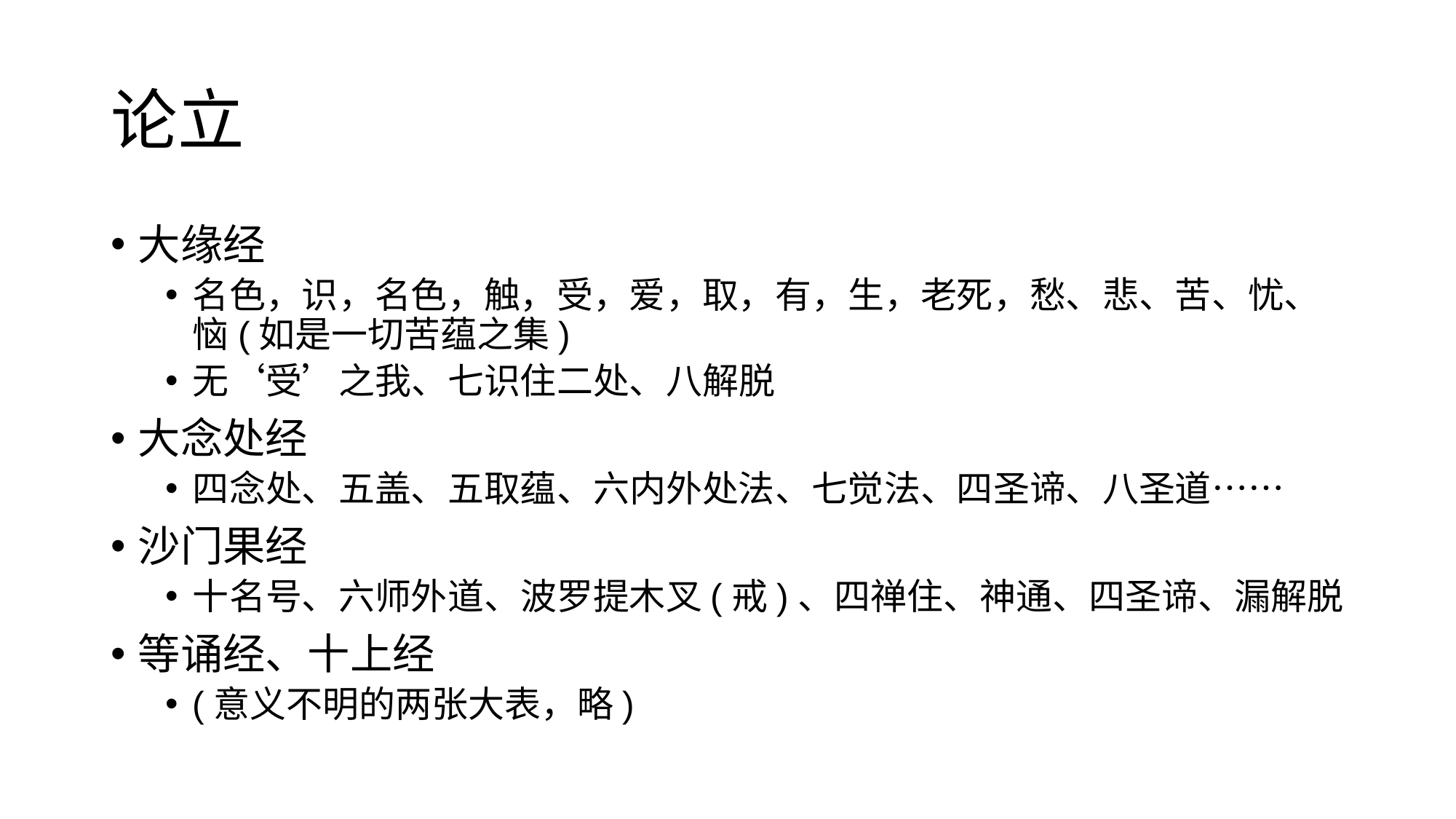

# 论立
大缘经
名色，识，名色，触，受，爱，取，有，生，老死，愁、悲、苦、忧、恼(如是一切苦蕴之集)
无‘受’之我、七识住二处、八解脱
大念处经
四念处、五盖、五取蕴、六内外处法、七觉法、四圣谛、八圣道……
沙门果经
十名号、六师外道、波罗提木叉(戒)、四禅住、神通、四圣谛、漏解脱
等诵经、十上经
(意义不明的两张大表，略)